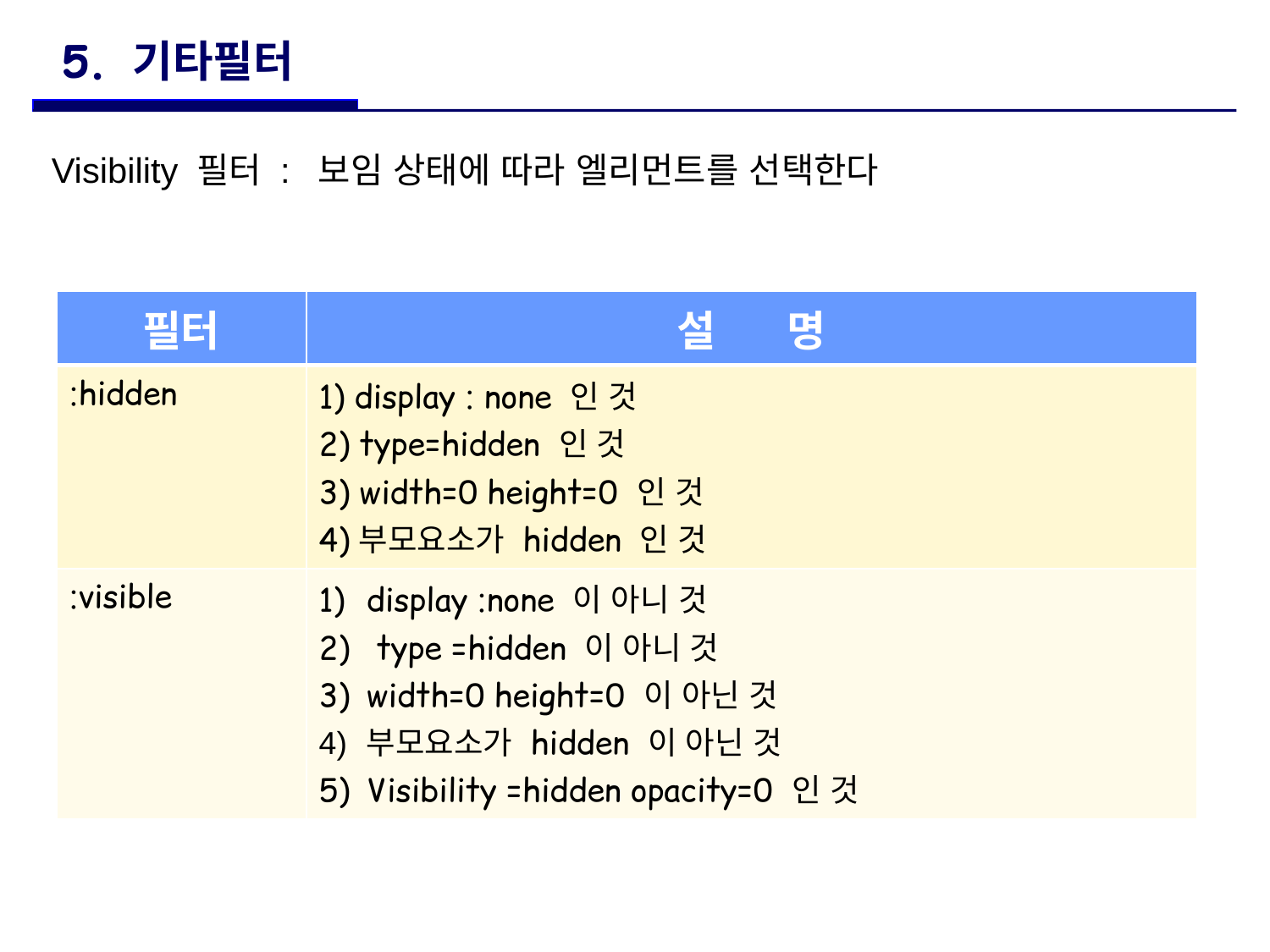

# 5. 기타필터
Visibility 필터 :  보임 상태에 따라 엘리먼트를 선택한다

| 필터 | 설 명 |
| --- | --- |
| :hidden | 1) display : none 인 것 2) type=hidden 인 것 3) width=0 height=0 인 것 4)부모요소가 hidden 인 것 |
| :visible | display :none 이 아니 것 type =hidden 이 아니 것 width=0 height=0 이 아닌 것 부모요소가 hidden 이 아닌 것 Visibility =hidden opacity=0 인 것 |